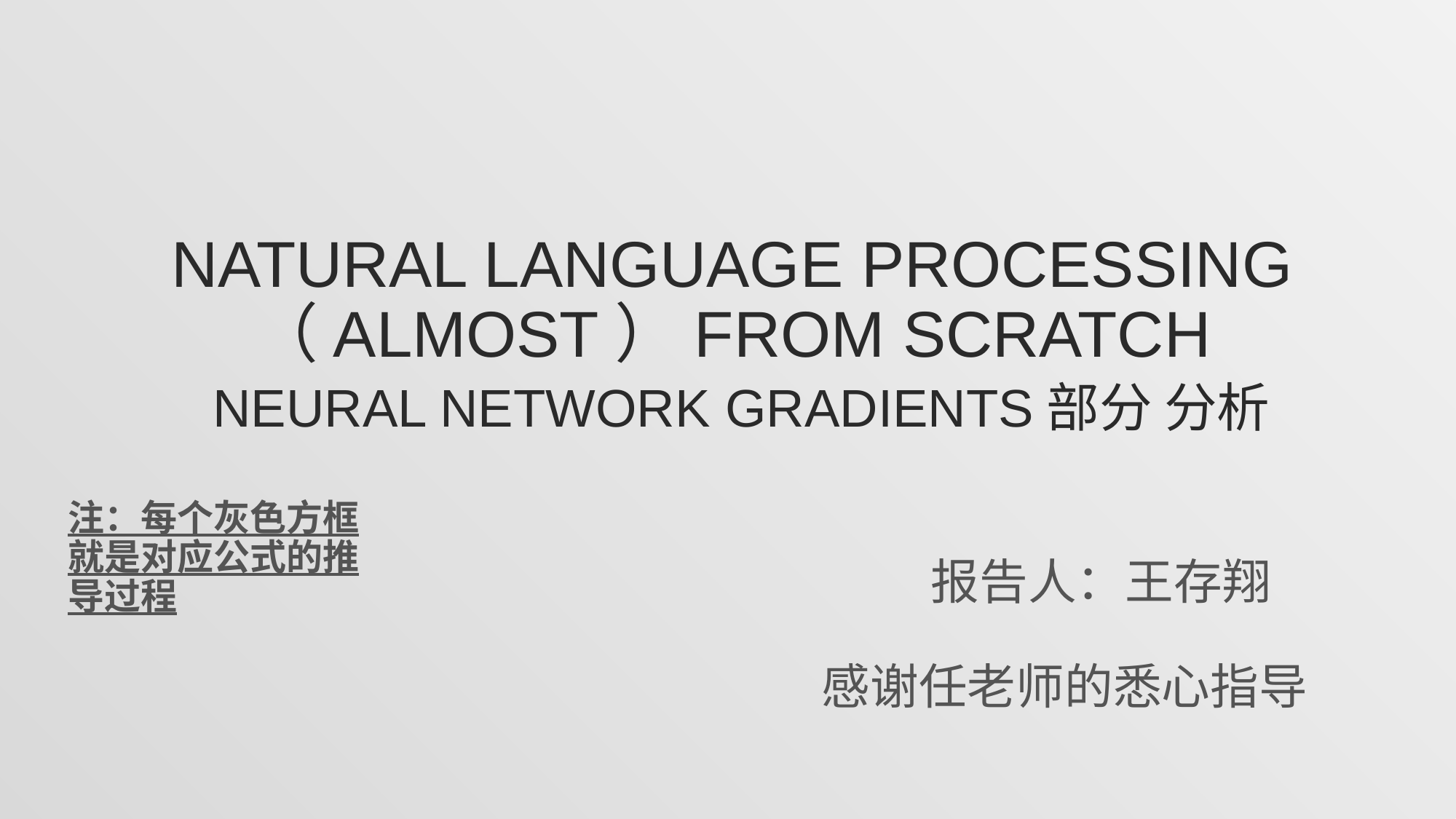

# Natural language processing （almost）from scratch Neural Network Gradients部分 分析
注：每个灰色方框就是对应公式的推导过程

					报告人：王存翔

				感谢任老师的悉心指导